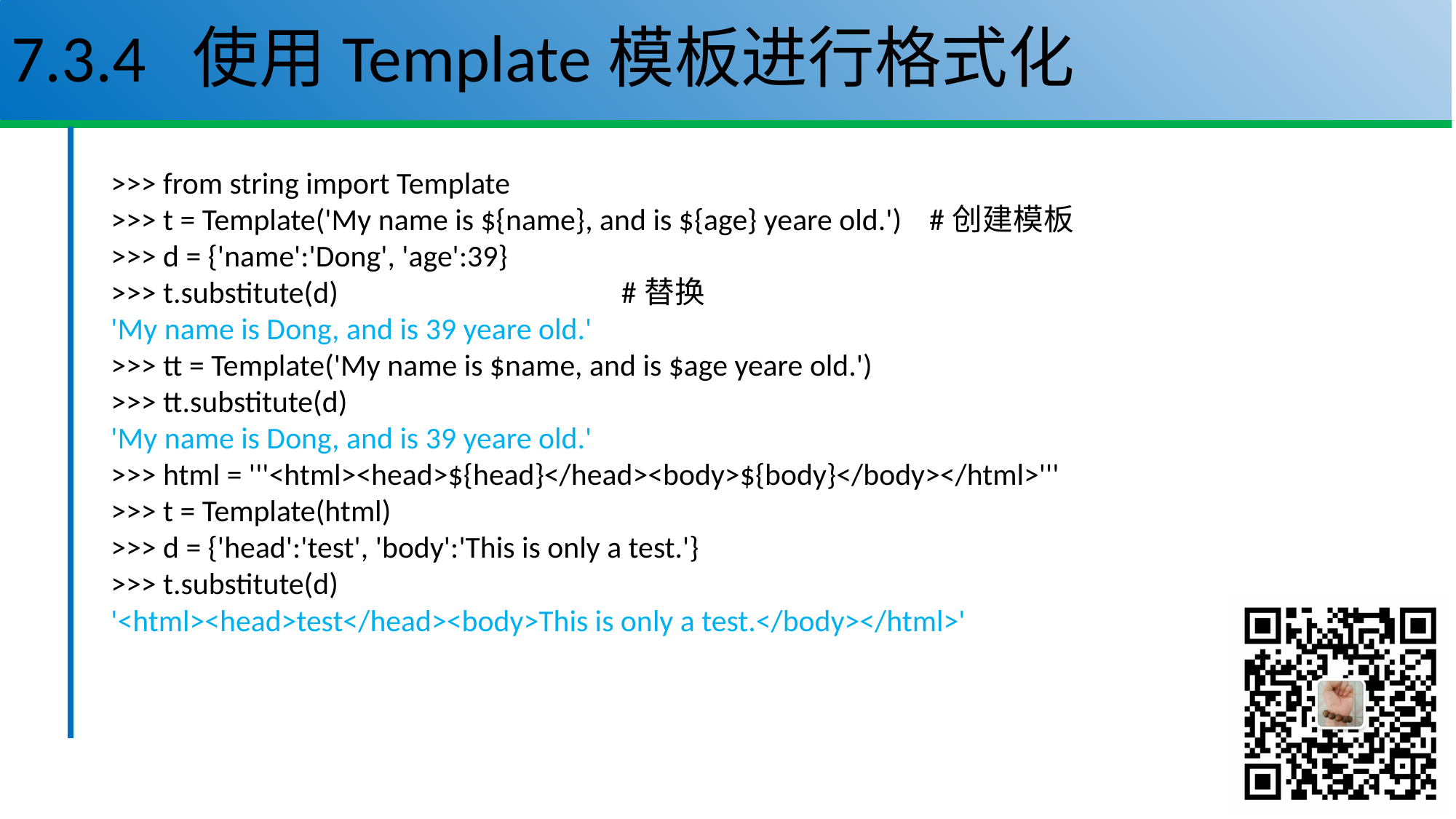

# 7.3.4  使用Template模板进行格式化
>>> from string import Template
>>> t = Template('My name is ${name}, and is ${age} yeare old.')    #创建模板
>>> d = {'name':'Dong', 'age':39}
>>> t.substitute(d)                                         #替换
'My name is Dong, and is 39 yeare old.'
>>> tt = Template('My name is $name, and is $age yeare old.')
>>> tt.substitute(d)
'My name is Dong, and is 39 yeare old.'
>>> html = '''<html><head>${head}</head><body>${body}</body></html>'''
>>> t = Template(html)
>>> d = {'head':'test', 'body':'This is only a test.'}
>>> t.substitute(d)
'<html><head>test</head><body>This is only a test.</body></html>'
23